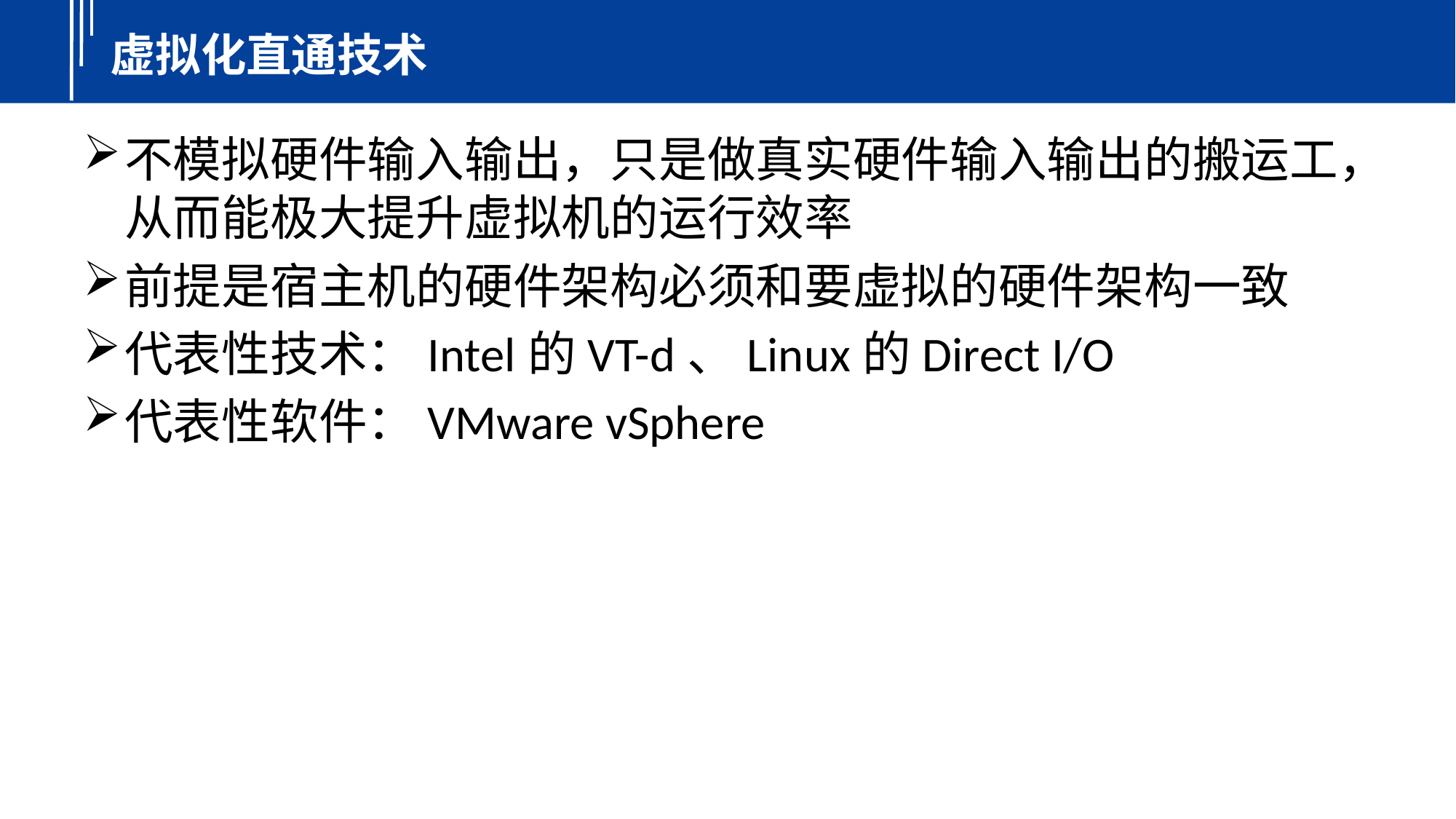

# 虚拟化直通技术
不模拟硬件输入输出，只是做真实硬件输入输出的搬运工，从而能极大提升虚拟机的运行效率
前提是宿主机的硬件架构必须和要虚拟的硬件架构一致
代表性技术：Intel的VT-d、Linux的Direct I/O
代表性软件：VMware vSphere